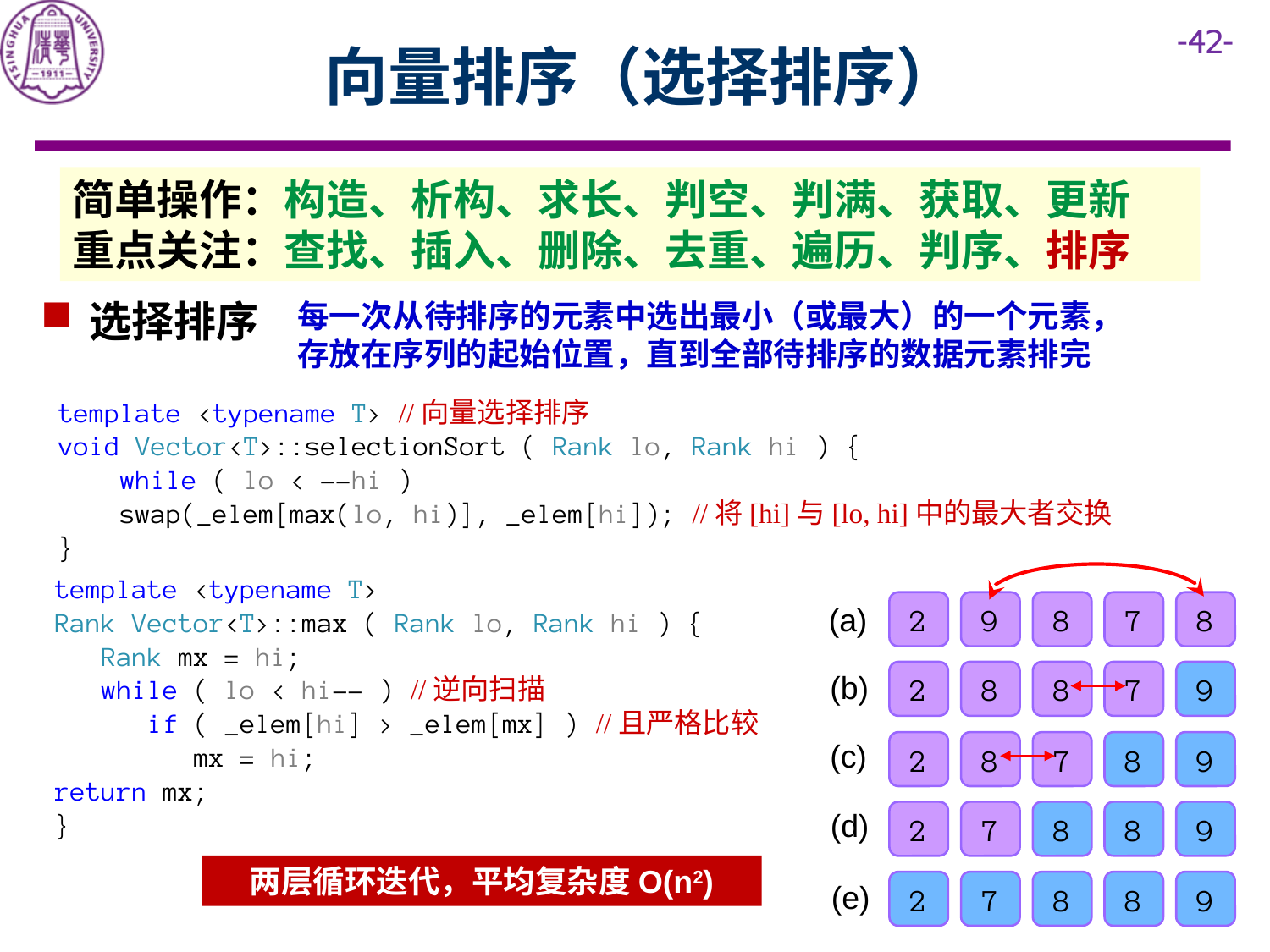

# 向量排序（选择排序）
简单操作：构造、析构、求长、判空、判满、获取、更新
重点关注：查找、插入、删除、去重、遍历、判序、排序
选择排序
每一次从待排序的元素中选出最小（或最大）的一个元素，存放在序列的起始位置，直到全部待排序的数据元素排完
template <typename T> //向量选择排序
void Vector<T>::selectionSort ( Rank lo, Rank hi ) {
    while ( lo < --hi )
    swap(_elem[max(lo, hi)], _elem[hi]); //将[hi]与[lo, hi]中的最大者交换
}
template <typename T>
Rank Vector<T>::max ( Rank lo, Rank hi ) {
   Rank mx = hi;
   while ( lo < hi-- ) //逆向扫描
      if ( _elem[hi] > _elem[mx] ) //且严格比较
         mx = hi;
return mx;
}

2
9
8
7
8
(a)
(b)
2
8
8
7
9
(c)
2
8
7
8
9
(d)
2
7
8
8
9
两层循环迭代，平均复杂度O(n2)
(e)
2
7
8
8
9